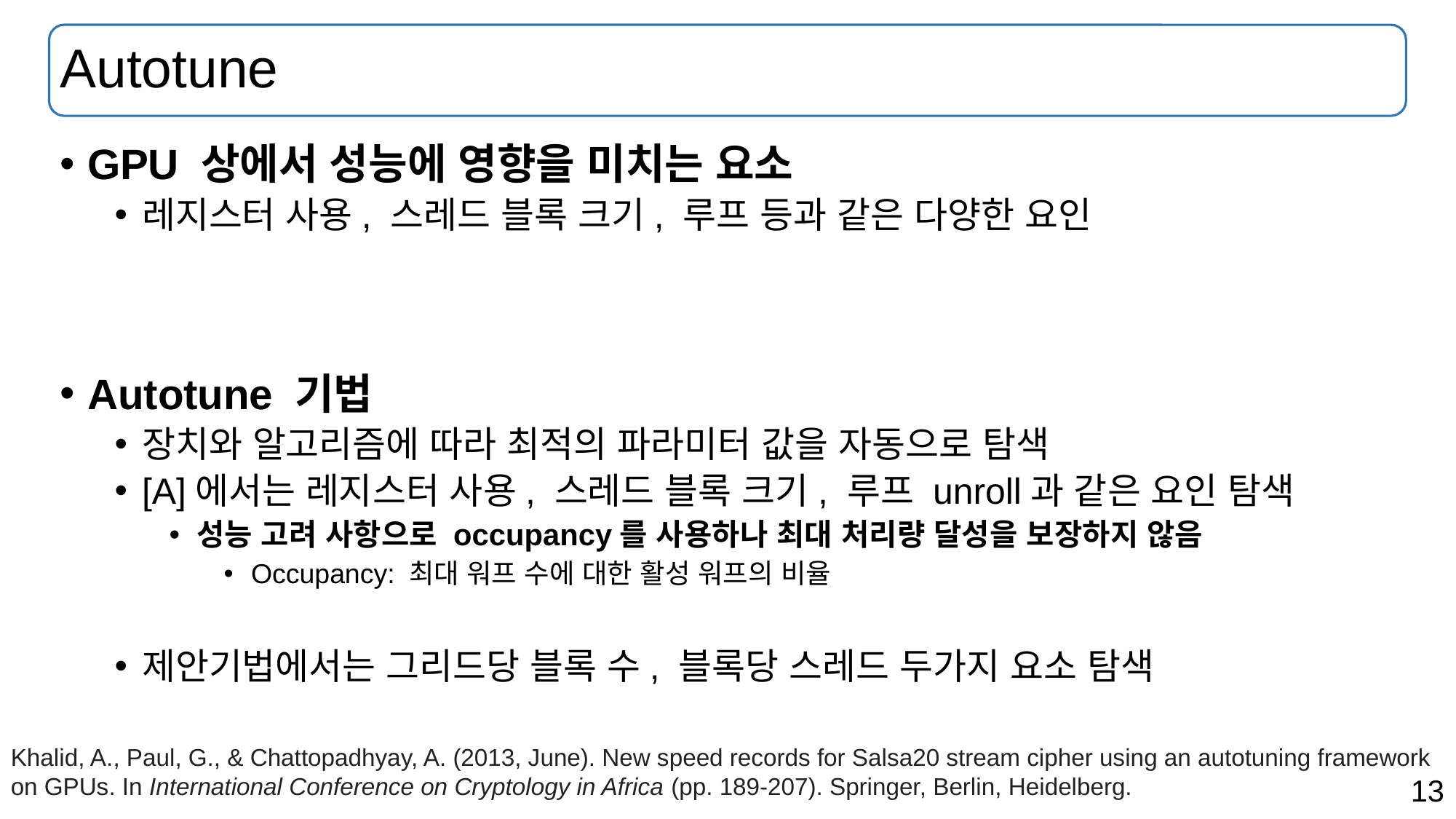

# Autotune
GPU 상에서 성능에 영향을 미치는 요소
레지스터 사용, 스레드 블록 크기, 루프 등과 같은 다양한 요인

Autotune 기법
장치와 알고리즘에 따라 최적의 파라미터 값을 자동으로 탐색
[A]에서는 레지스터 사용, 스레드 블록 크기, 루프 unroll과 같은 요인 탐색
성능 고려 사항으로 occupancy를 사용하나 최대 처리량 달성을 보장하지 않음
Occupancy: 최대 워프 수에 대한 활성 워프의 비율

제안기법에서는 그리드당 블록 수, 블록당 스레드 두가지 요소 탐색

Khalid, A., Paul, G., & Chattopadhyay, A. (2013, June). New speed records for Salsa20 stream cipher using an autotuning framework on GPUs. In International Conference on Cryptology in Africa (pp. 189-207). Springer, Berlin, Heidelberg.